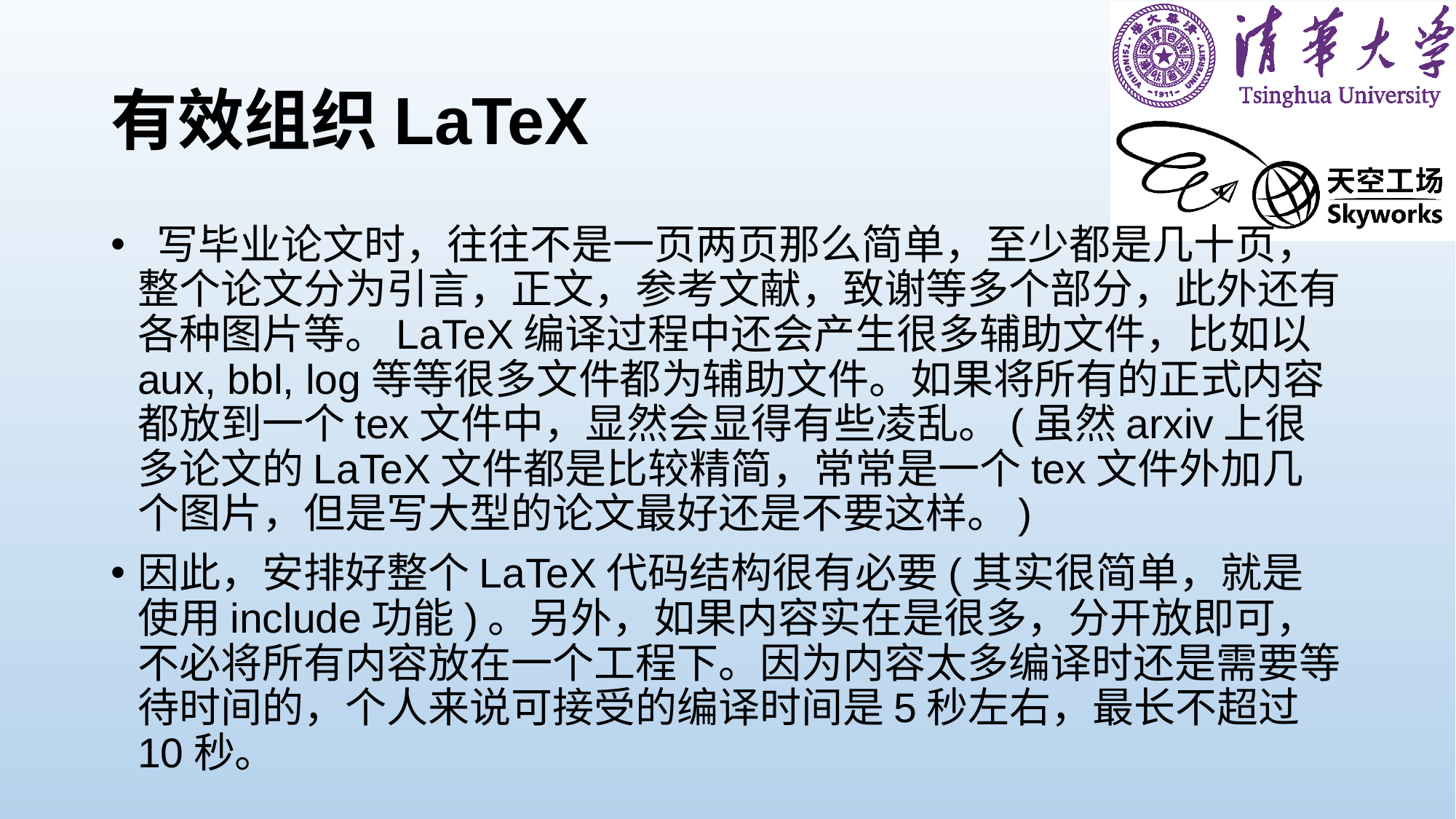

# 有效组织LaTeX
 写毕业论文时，往往不是一页两页那么简单，至少都是几十页，整个论文分为引言，正文，参考文献，致谢等多个部分，此外还有各种图片等。LaTeX编译过程中还会产生很多辅助文件，比如以aux, bbl, log等等很多文件都为辅助文件。如果将所有的正式内容都放到一个tex文件中，显然会显得有些凌乱。(虽然arxiv上很多论文的LaTeX文件都是比较精简，常常是一个tex文件外加几个图片，但是写大型的论文最好还是不要这样。)
因此，安排好整个LaTeX代码结构很有必要(其实很简单，就是使用include功能)。另外，如果内容实在是很多，分开放即可，不必将所有内容放在一个工程下。因为内容太多编译时还是需要等待时间的，个人来说可接受的编译时间是5秒左右，最长不超过10秒。